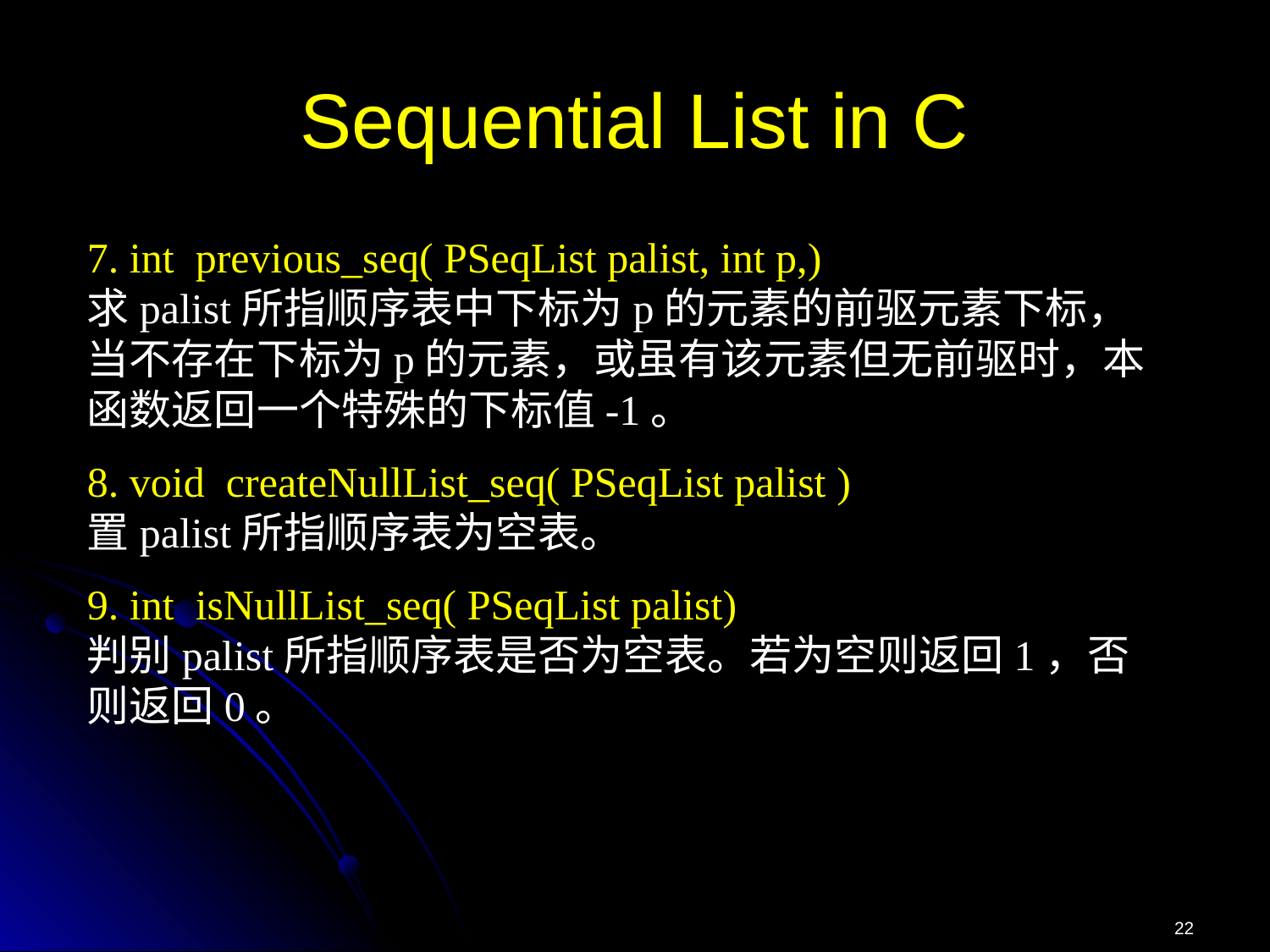

Sequential List in C
7. int  previous_seq( PSeqList palist, int p,)
求palist所指顺序表中下标为p的元素的前驱元素下标，当不存在下标为p的元素，或虽有该元素但无前驱时，本函数返回一个特殊的下标值-1。
8. void  createNullList_seq( PSeqList palist )
置palist所指顺序表为空表。
9. int  isNullList_seq( PSeqList palist)
判别palist所指顺序表是否为空表。若为空则返回1，否则返回0。

22